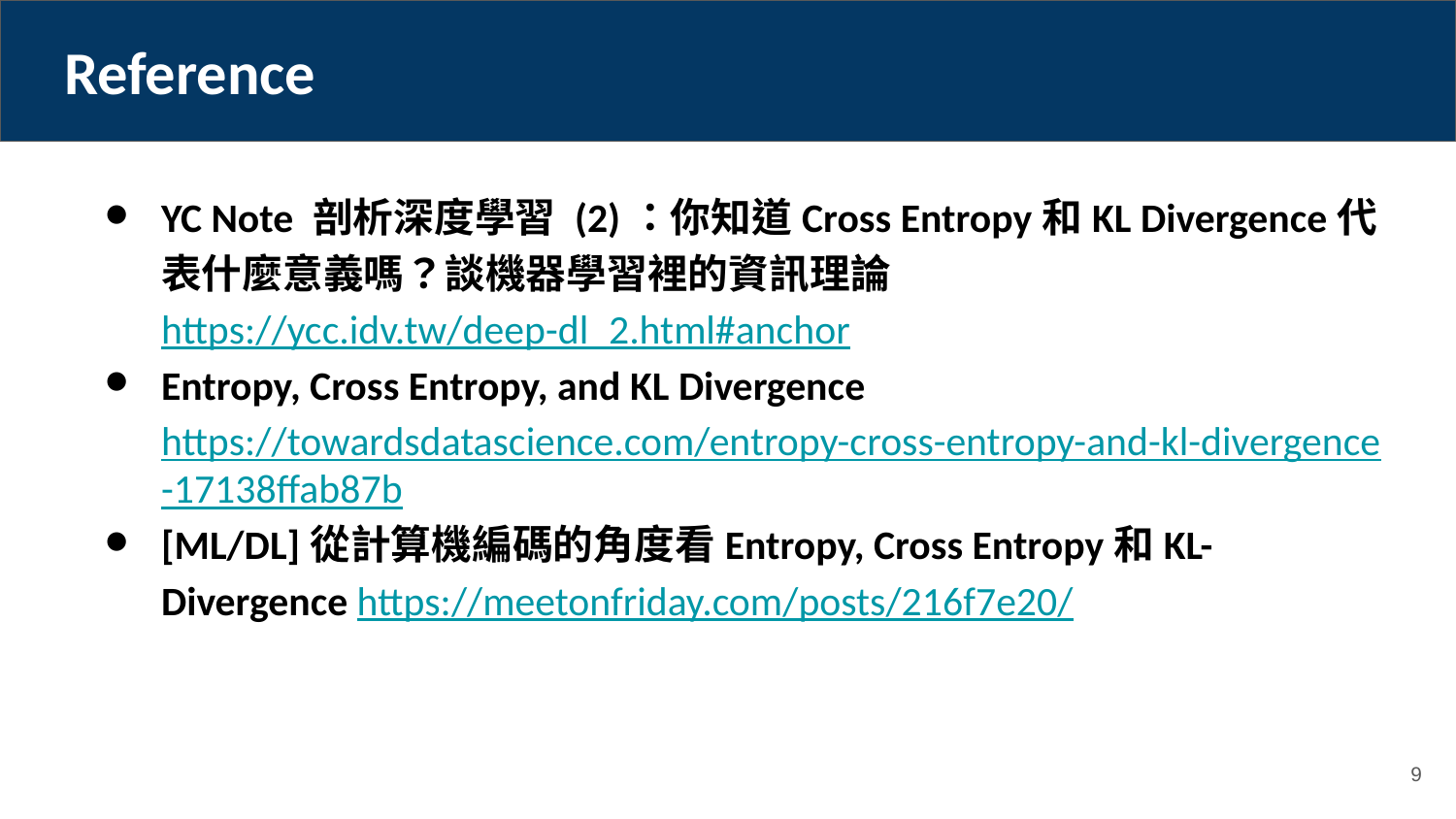

Reference
YC Note 剖析深度學習 (2)：你知道Cross Entropy和KL Divergence代表什麼意義嗎？談機器學習裡的資訊理論https://ycc.idv.tw/deep-dl_2.html#anchor
Entropy, Cross Entropy, and KL Divergence https://towardsdatascience.com/entropy-cross-entropy-and-kl-divergence-17138ffab87b
[ML/DL]從計算機編碼的角度看Entropy, Cross Entropy和KL-Divergence https://meetonfriday.com/posts/216f7e20/
9